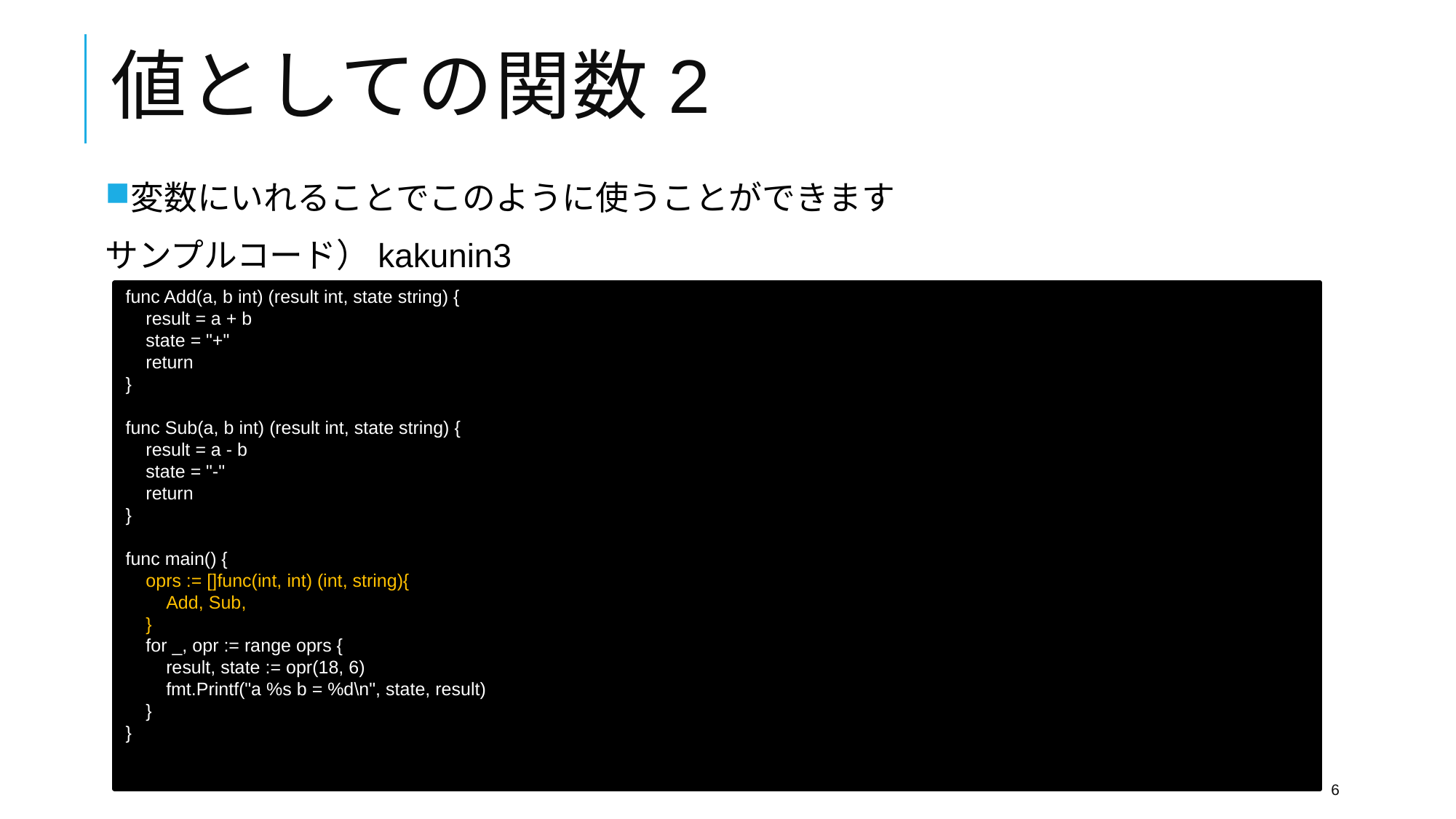

# 値としての関数2
変数にいれることでこのように使うことができます
サンプルコード）kakunin3
func Add(a, b int) (result int, state string) {
    result = a + b
    state = "+"
    return
}
func Sub(a, b int) (result int, state string) {
    result = a - b
    state = "-"
    return
}
func main() {
    oprs := []func(int, int) (int, string){
        Add, Sub,
    }
    for _, opr := range oprs {
        result, state := opr(18, 6)
        fmt.Printf("a %s b = %d\n", state, result)
    }
}

6